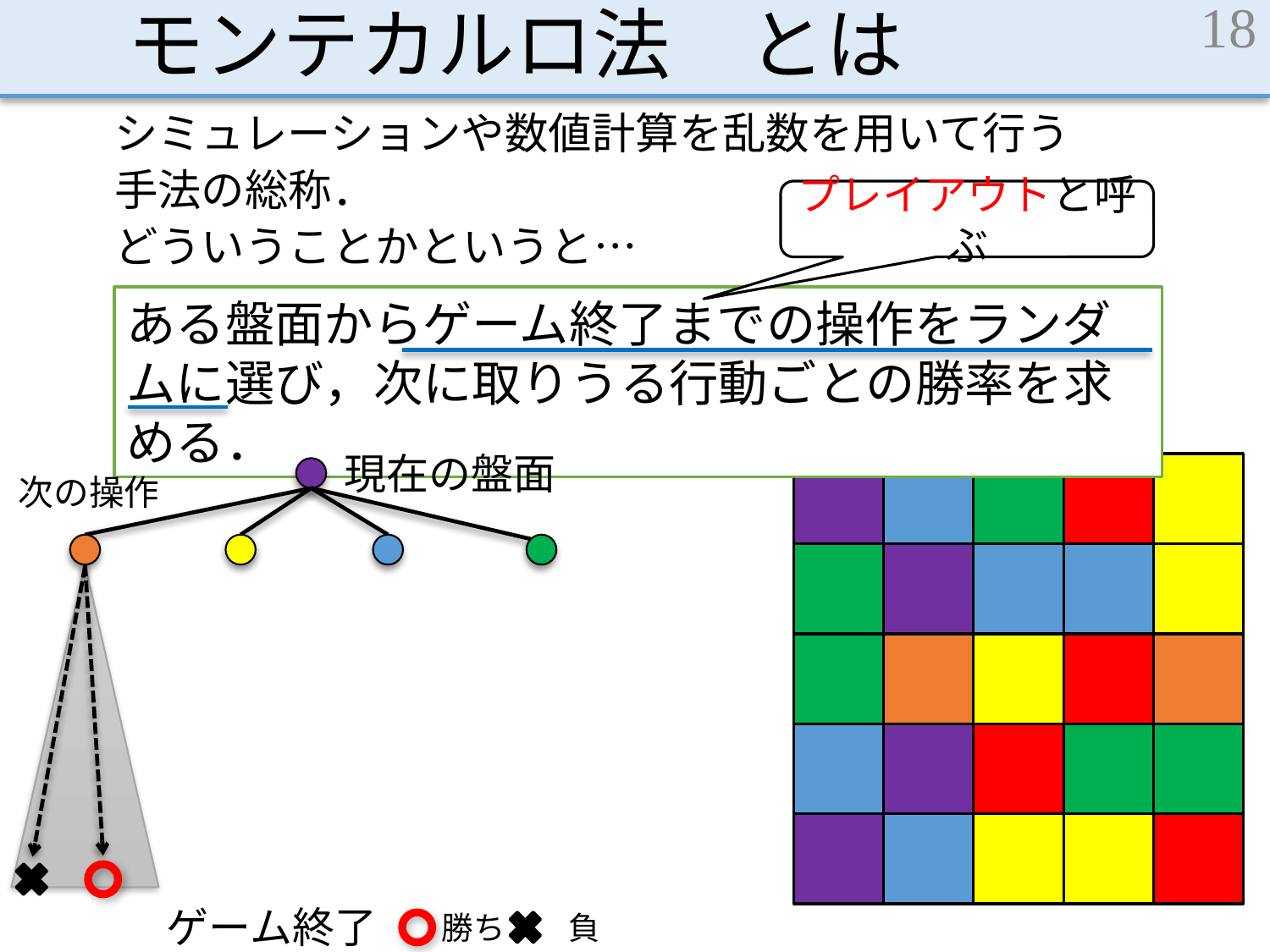

# モンテカルロ法　とは
18
シミュレーションや数値計算を乱数を用いて行う
手法の総称．
どういうことかというと…

プレイアウトと呼ぶ
ある盤面からゲーム終了までの操作をランダムに選び，次に取りうる行動ごとの勝率を求める．
現在の盤面

図とアニメーション

次の操作

ゲーム終了
勝ち　　負け